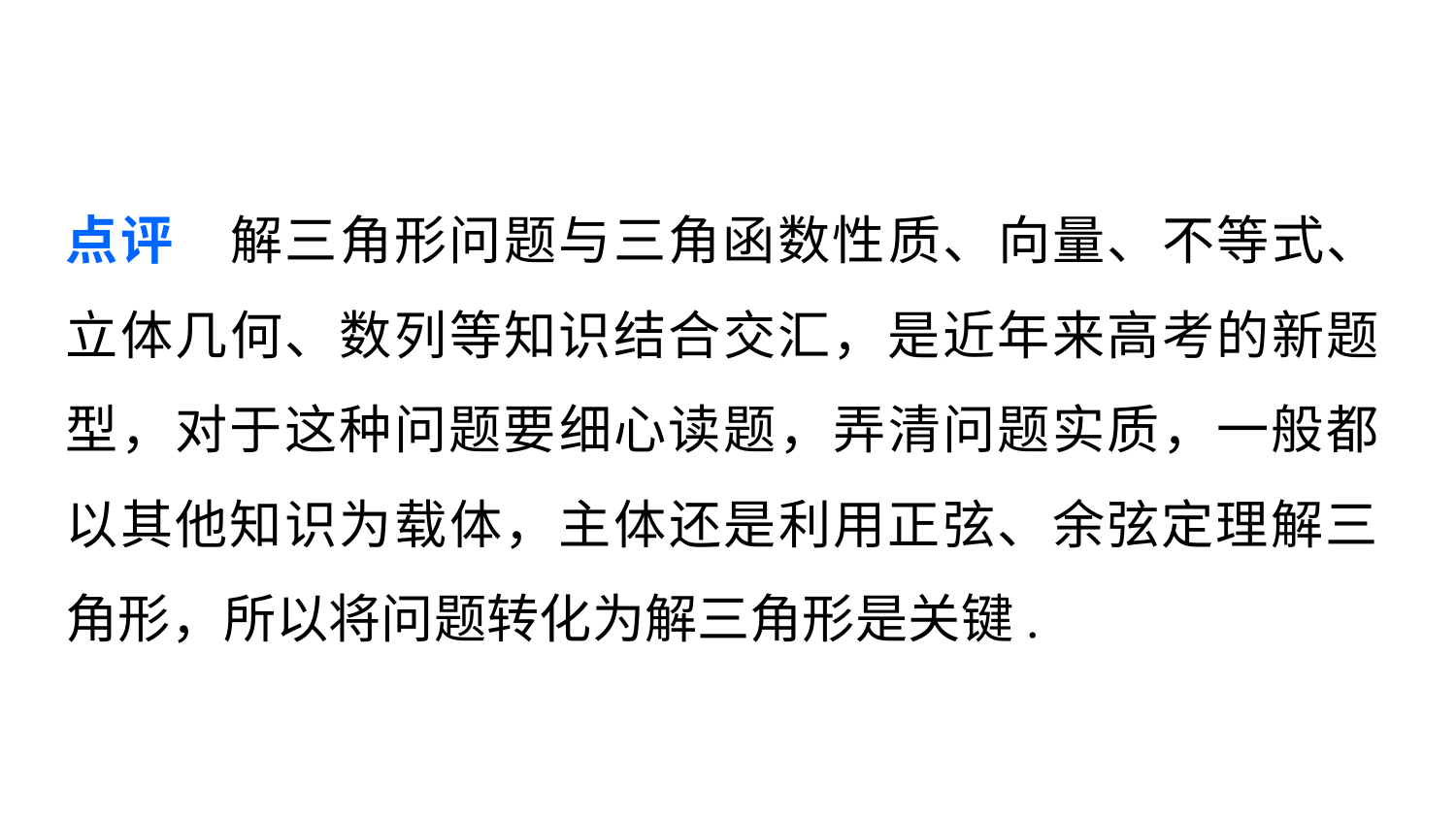

点评　解三角形问题与三角函数性质、向量、不等式、立体几何、数列等知识结合交汇，是近年来高考的新题型，对于这种问题要细心读题，弄清问题实质，一般都以其他知识为载体，主体还是利用正弦、余弦定理解三角形，所以将问题转化为解三角形是关键.